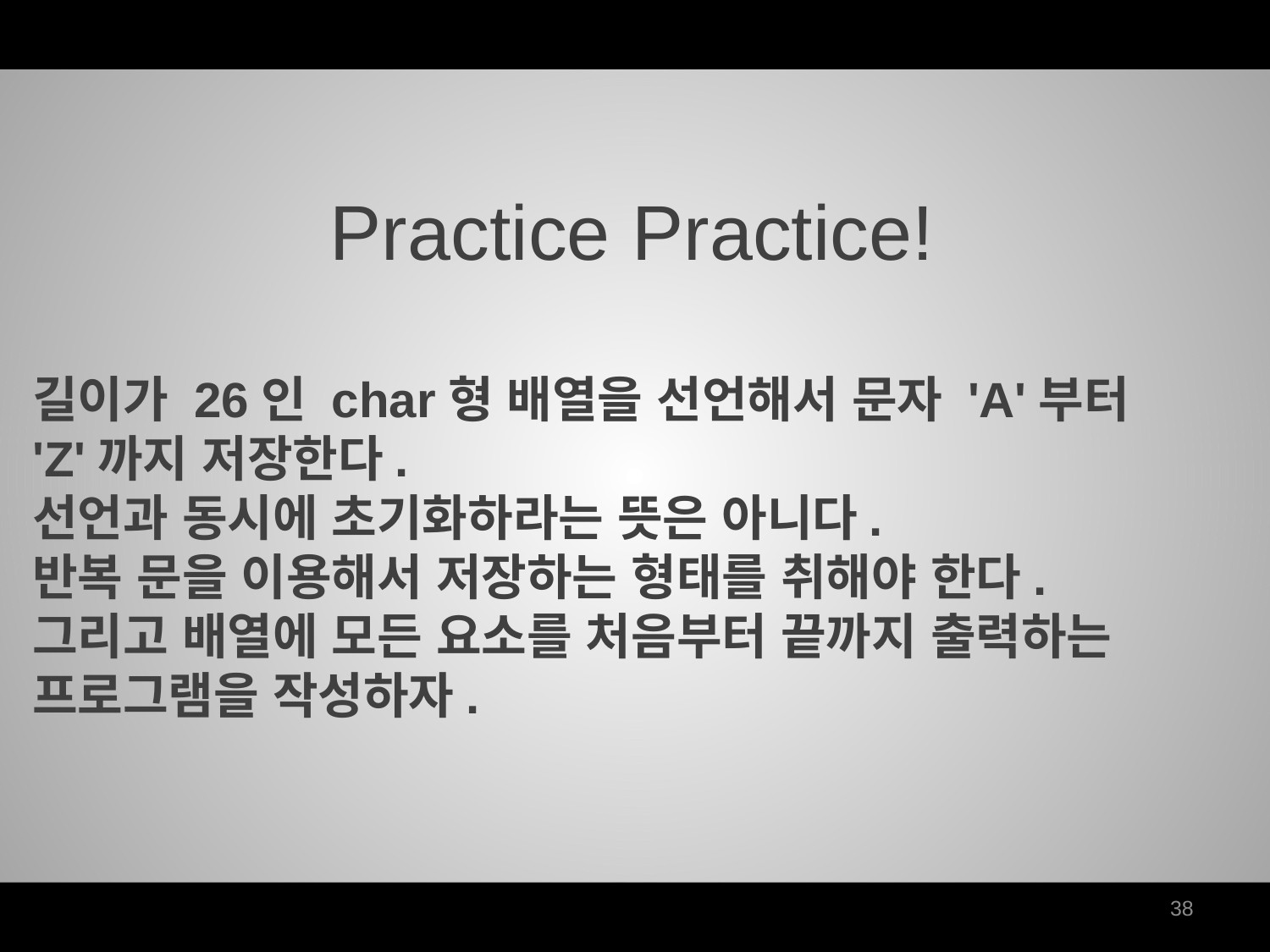

Practice Practice!

길이가 26인 char형 배열을 선언해서 문자 'A'부터 'Z'까지 저장한다.
선언과 동시에 초기화하라는 뜻은 아니다.
반복 문을 이용해서 저장하는 형태를 취해야 한다.
그리고 배열에 모든 요소를 처음부터 끝까지 출력하는 프로그램을 작성하자.
38